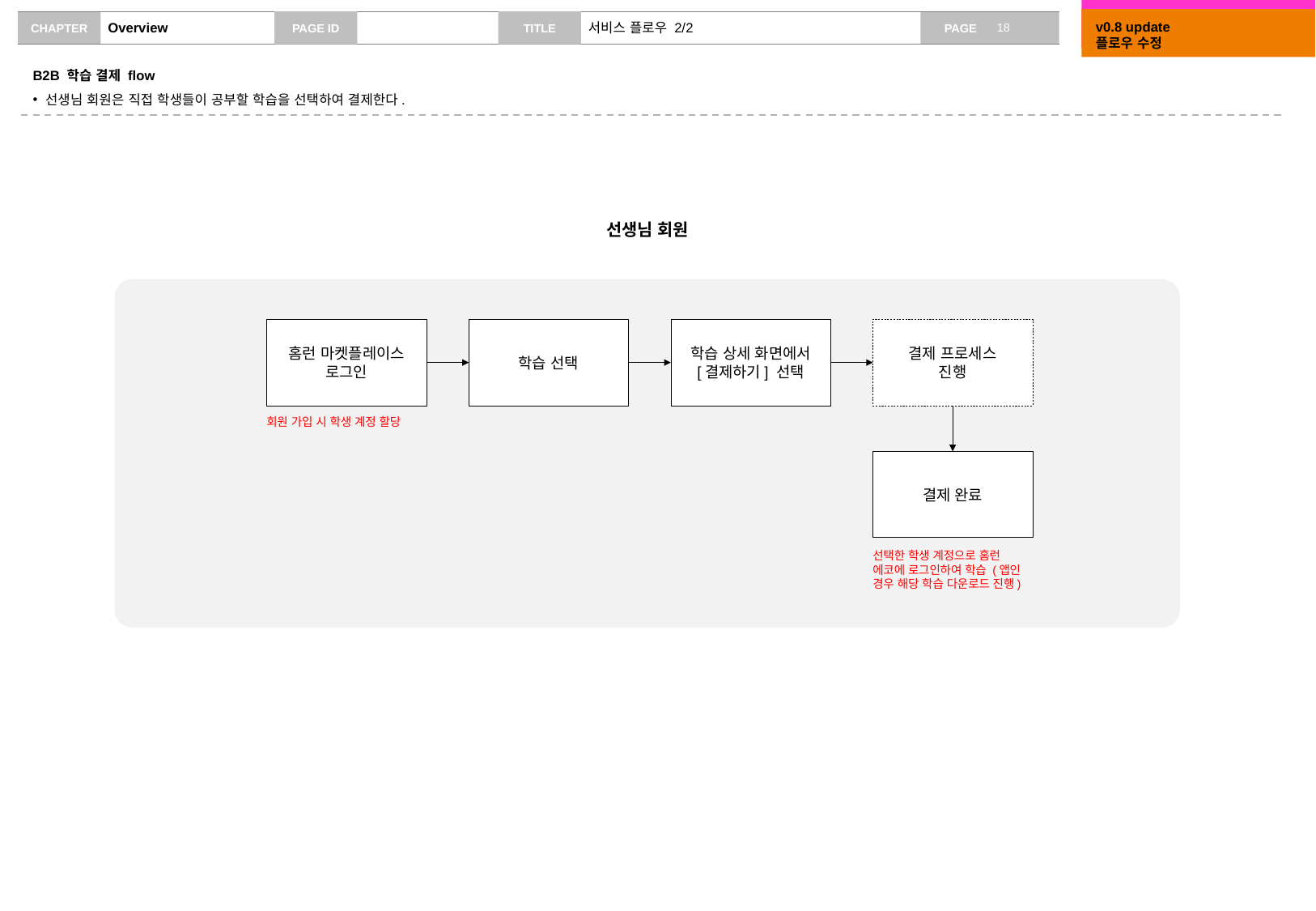

v0.7 update
서비스 플로우 B2B 케이스 추가
v0.8 update
플로우 수정
# Overview
서비스 플로우 2/2
B2B 학습 결제 flow
선생님 회원은 직접 학생들이 공부할 학습을 선택하여 결제한다.
선생님 회원

홈런 마켓플레이스
로그인
학습 선택
학습 상세 화면에서
[결제하기] 선택
결제 프로세스
진행
회원 가입 시 학생 계정 할당
결제 완료
선택한 학생 계정으로 홈런 에코에 로그인하여 학습 (앱인 경우 해당 학습 다운로드 진행)